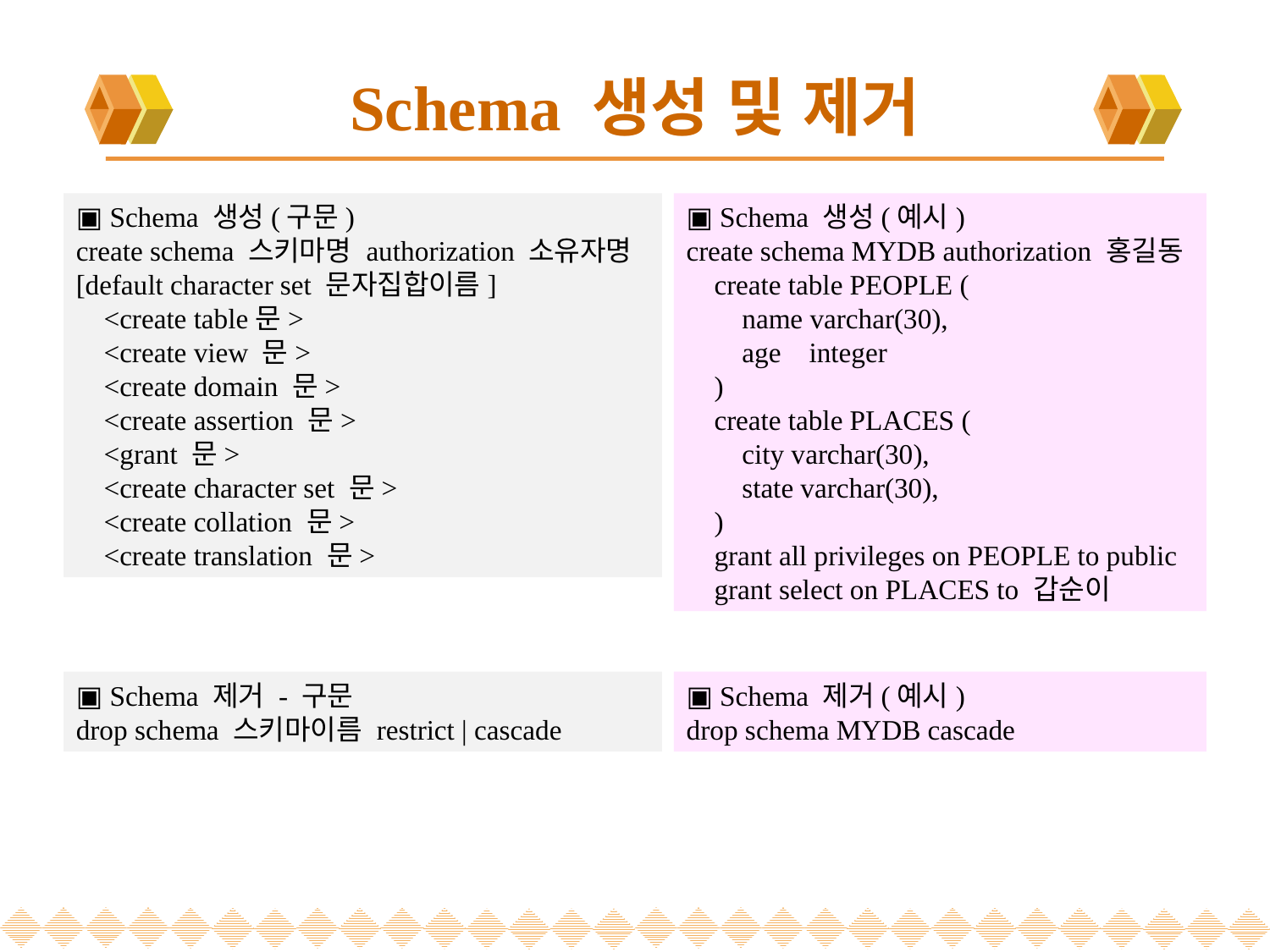

# Schema 생성 및 제거
▣ Schema 생성(구문)
create schema 스키마명 authorization 소유자명
[default character set 문자집합이름]
    <create table문>
    <create view 문>
    <create domain 문>
    <create assertion 문>
    <grant 문>
    <create character set 문>
    <create collation 문>
    <create translation 문>
▣ Schema 생성(예시)
create schema MYDB authorization 홍길동
    create table PEOPLE (
        name varchar(30),
        age    integer
    )
    create table PLACES (
        city varchar(30),
        state varchar(30),
    )
    grant all privileges on PEOPLE to public
    grant select on PLACES to 갑순이
▣ Schema 제거 - 구문
drop schema 스키마이름 restrict | cascade
▣ Schema 제거(예시)
drop schema MYDB cascade